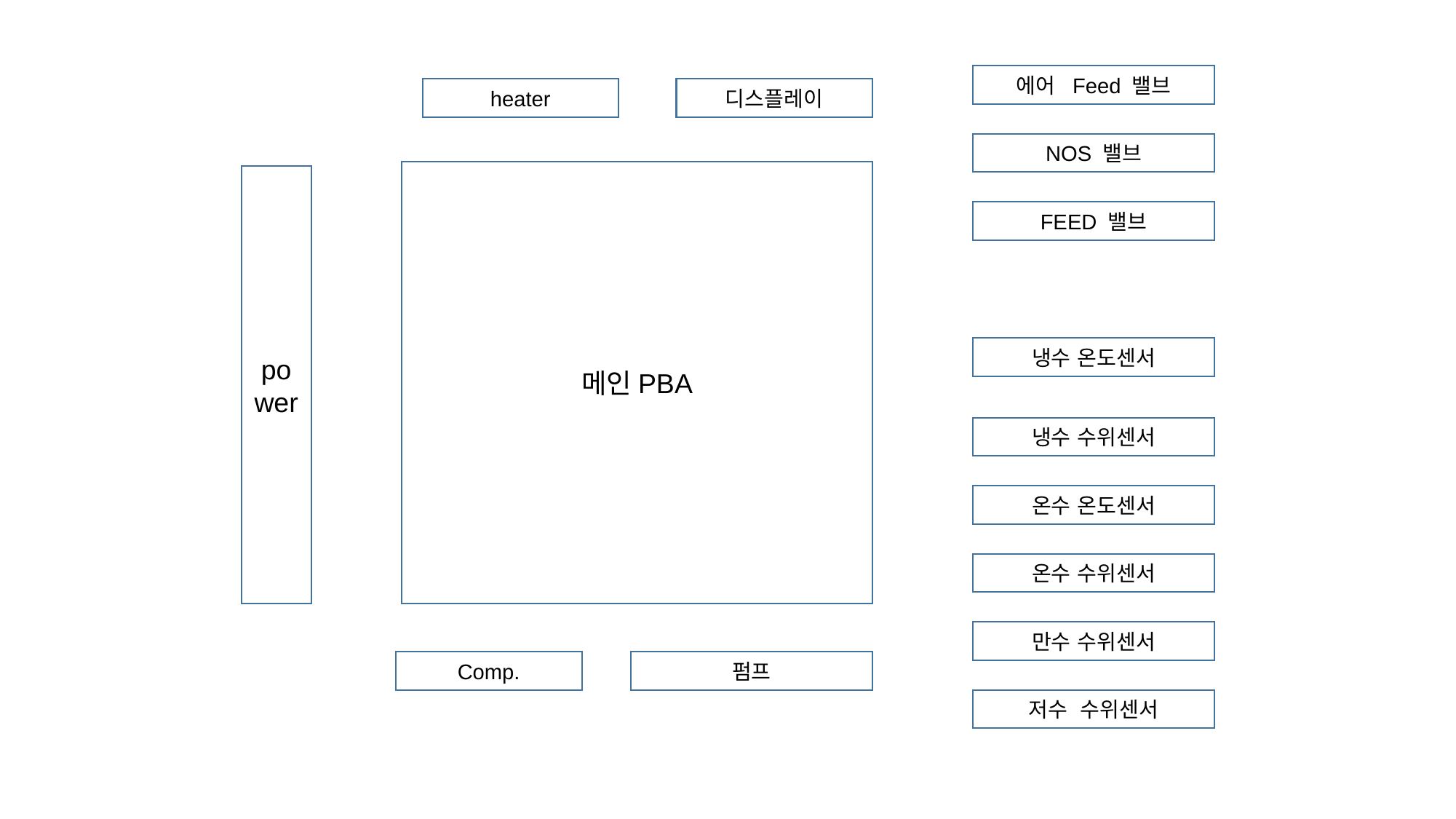

에어  Feed 밸브
heater
디스플레이
NOS 밸브
메인PBA
power
FEED 밸브
냉수 온도센서
냉수 수위센서
온수 온도센서
온수 수위센서
만수 수위센서
Comp.
펌프
저수  수위센서